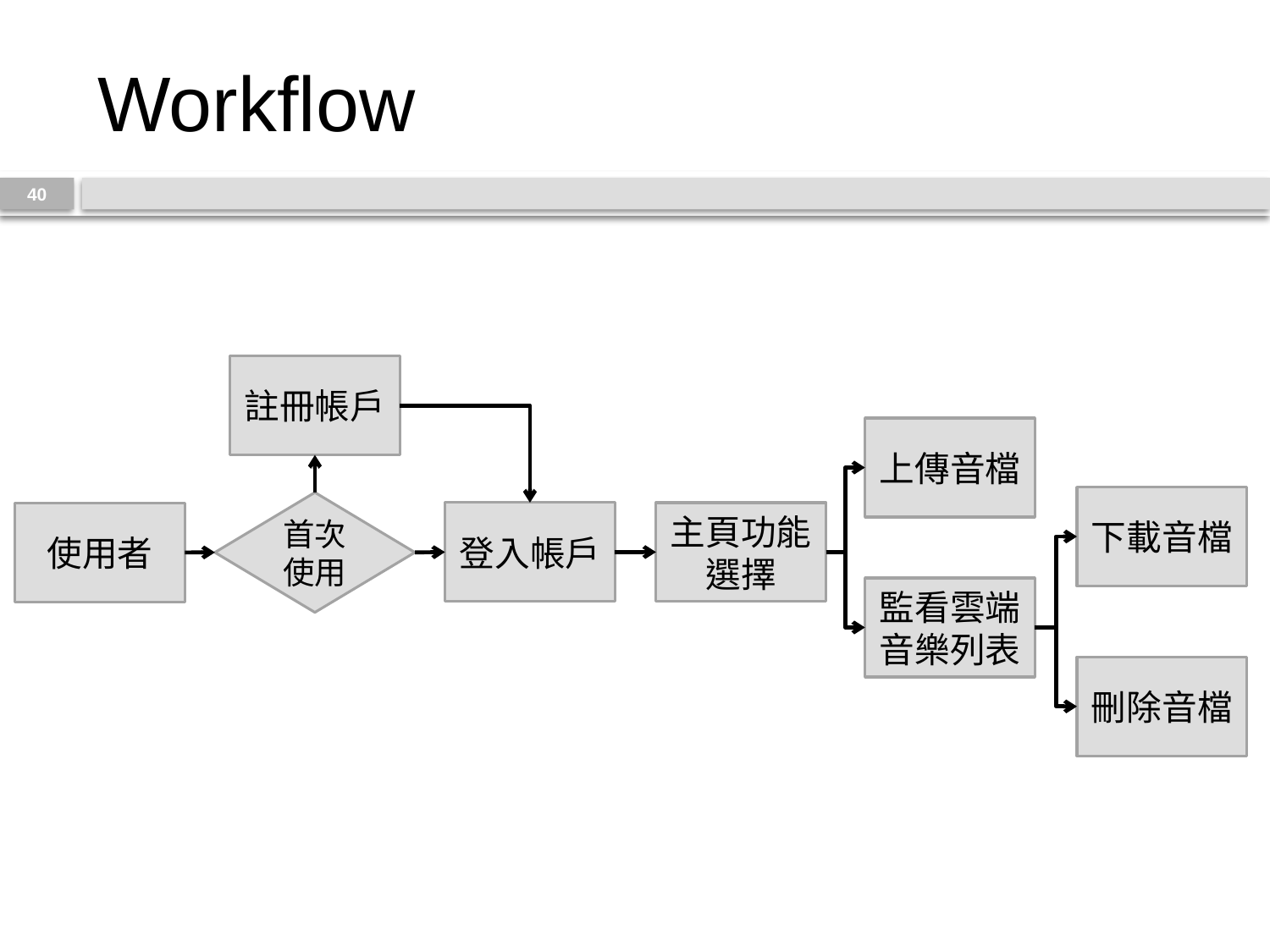

# Workflow
40
註冊帳戶
上傳音檔
下載音檔
首次使用
登入帳戶
主頁功能選擇
使用者
監看雲端音樂列表
刪除音檔